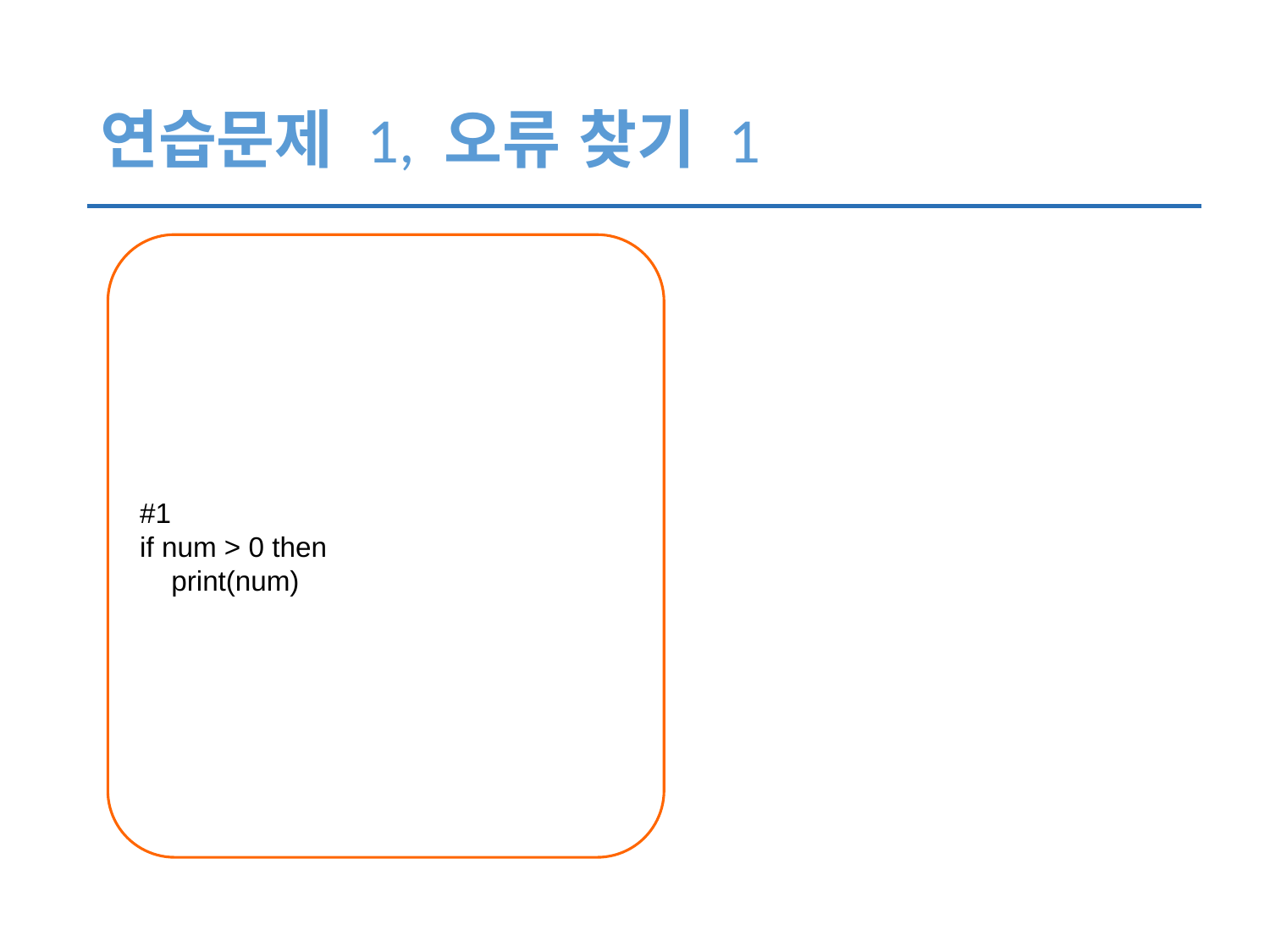

# 연습문제 1, 오류 찾기 1
#1
if num > 0 then
    print(num)